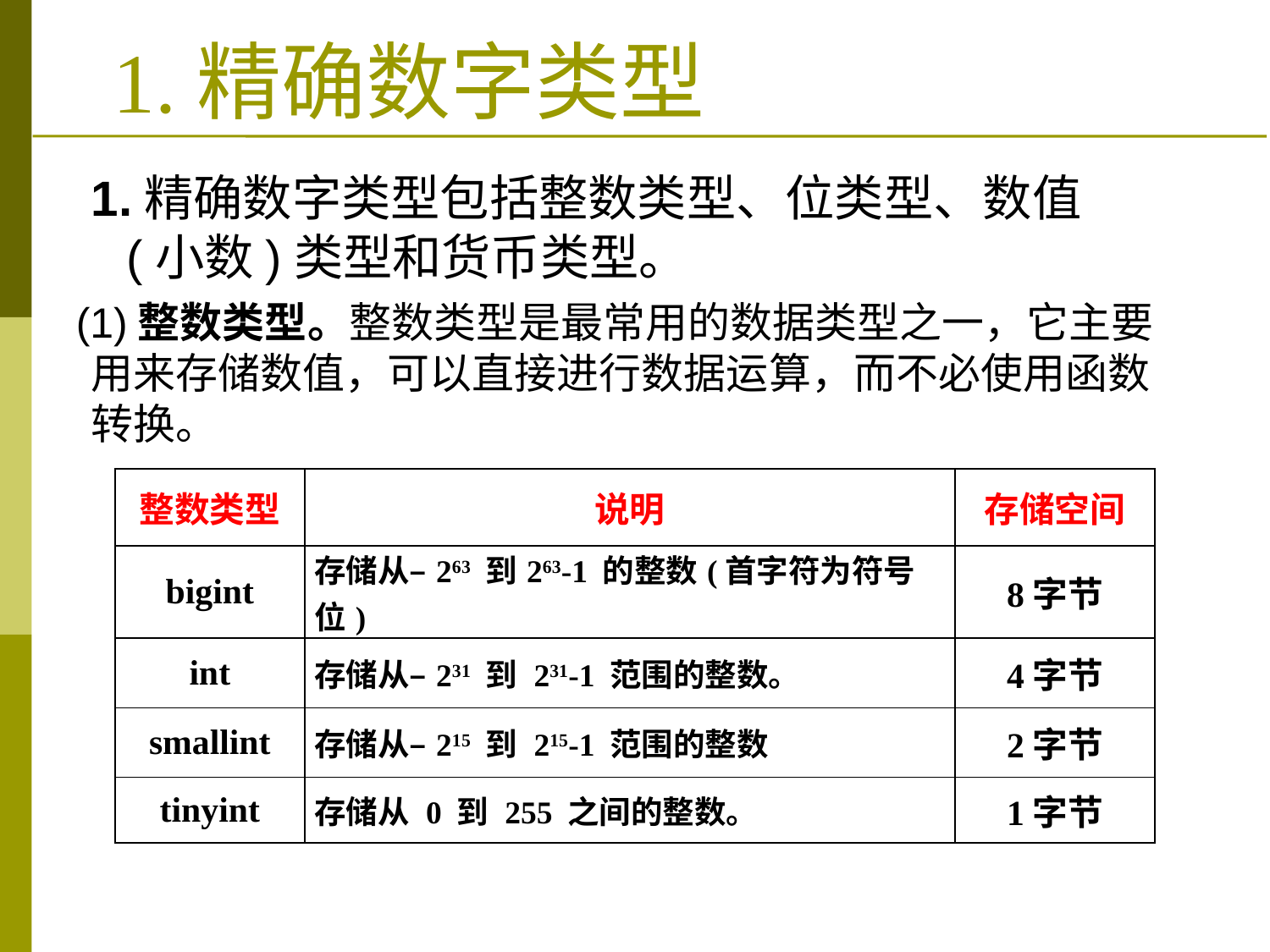

# 1.精确数字类型
1.精确数字类型包括整数类型、位类型、数值(小数)类型和货币类型。
(1)整数类型。整数类型是最常用的数据类型之一，它主要用来存储数值，可以直接进行数据运算，而不必使用函数转换。
| 整数类型 | 说明 | 存储空间 |
| --- | --- | --- |
| bigint | 存储从–263 到263-1 的整数(首字符为符号位) | 8字节 |
| int | 存储从–231 到 231-1 范围的整数。 | 4字节 |
| smallint | 存储从–215 到 215-1 范围的整数 | 2字节 |
| tinyint | 存储从 0 到 255 之间的整数。 | 1字节 |